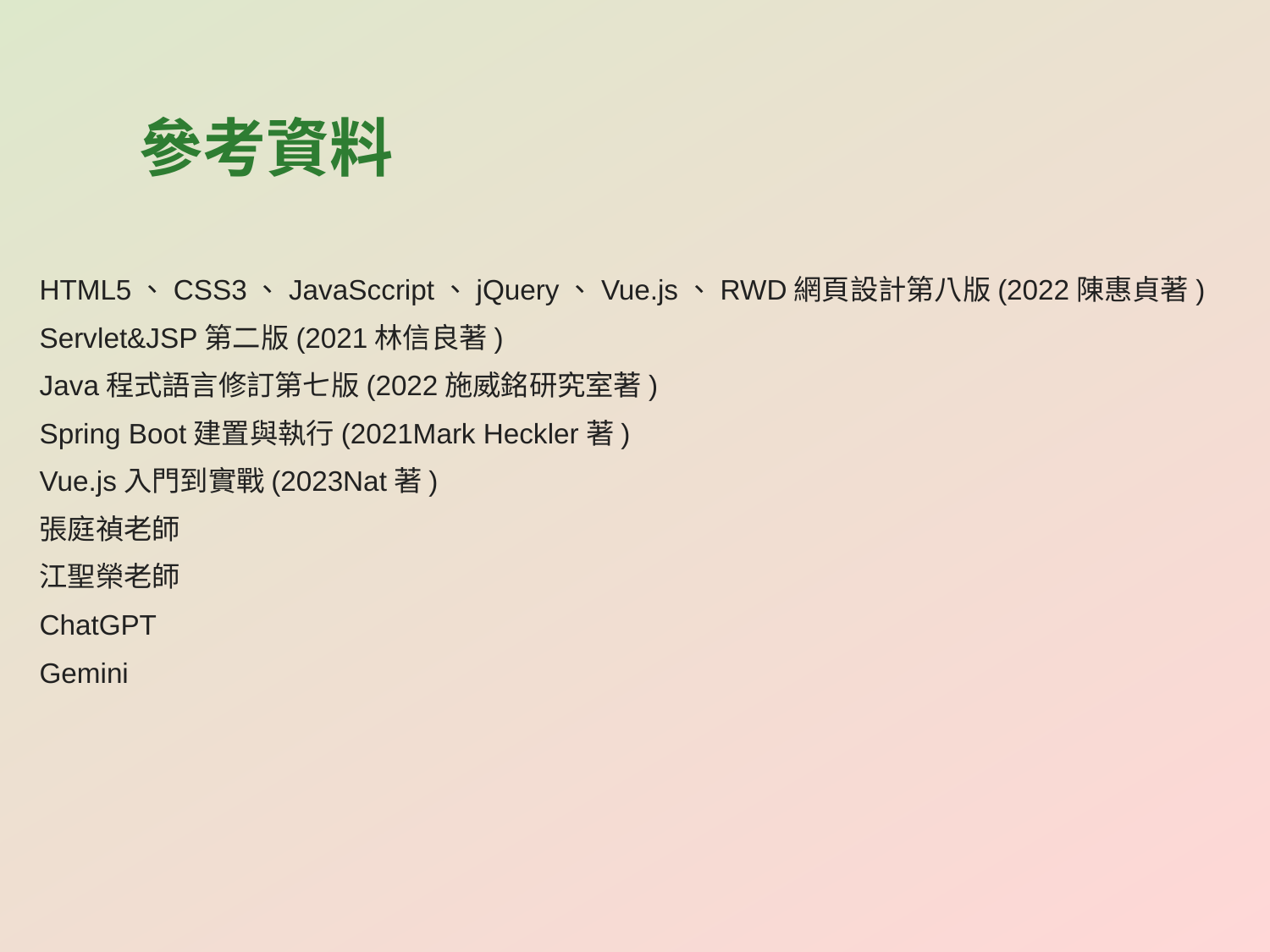

參考資料

HTML5、CSS3、JavaSccript、jQuery、Vue.js、RWD網頁設計第八版(2022陳惠貞著)
Servlet&JSP第二版(2021林信良著)
Java程式語言修訂第七版(2022施威銘研究室著)
Spring Boot建置與執行(2021Mark Heckler著)
Vue.js入門到實戰(2023Nat著)
張庭禎老師
江聖榮老師
ChatGPT
Gemini